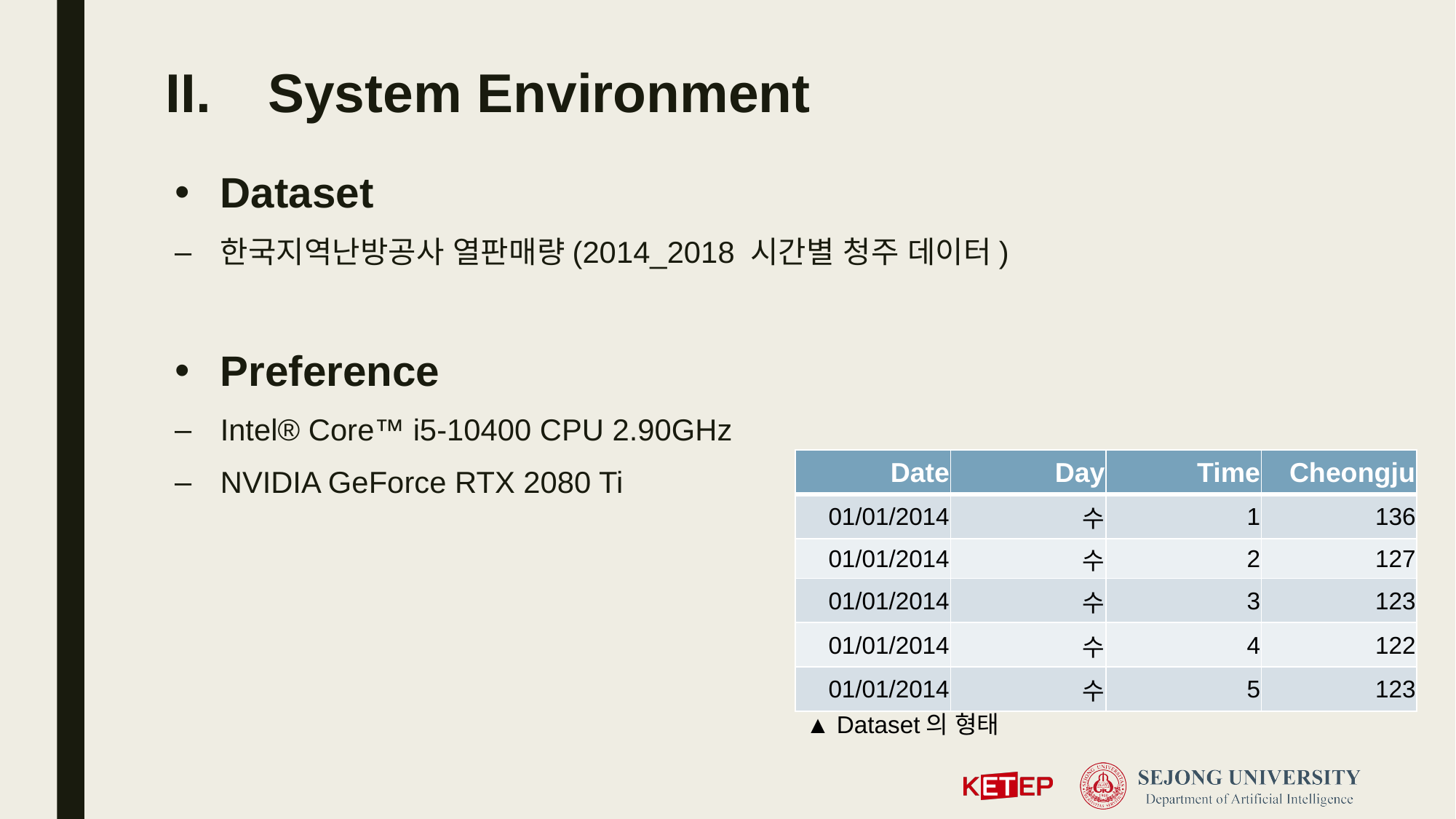

# System Environment
Dataset
한국지역난방공사 열판매량(2014_2018 시간별 청주 데이터)

Preference
Intel® Core™ i5-10400 CPU 2.90GHz
NVIDIA GeForce RTX 2080 Ti

| Date | Day | Time | Cheongju |
| --- | --- | --- | --- |
| 01/01/2014 | 수 | 1 | 136 |
| 01/01/2014 | 수 | 2 | 127 |
| 01/01/2014 | 수 | 3 | 123 |
| 01/01/2014 | 수 | 4 | 122 |
| 01/01/2014 | 수 | 5 | 123 |
▲ Dataset의 형태